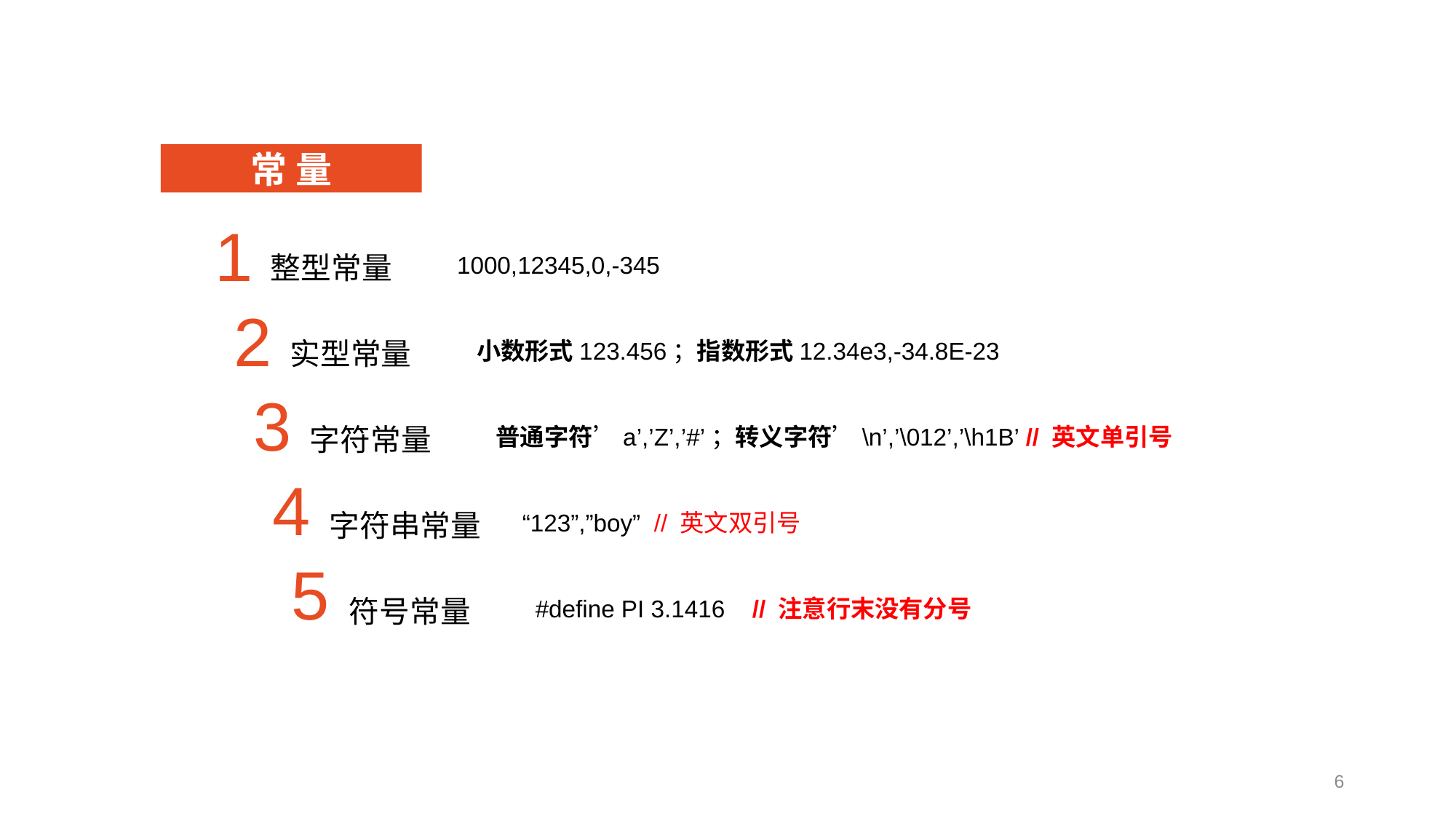

常 量
1
整型常量
1000,12345,0,-345
2
实型常量
小数形式123.456；指数形式12.34e3,-34.8E-23
3
字符常量
普通字符’a’,’Z’,’#’；转义字符’\n’,’\012’,’\h1B’ // 英文单引号
4
字符串常量
 “123”,”boy”  // 英文双引号
5
符号常量
#define PI 3.1416    // 注意行末没有分号
6